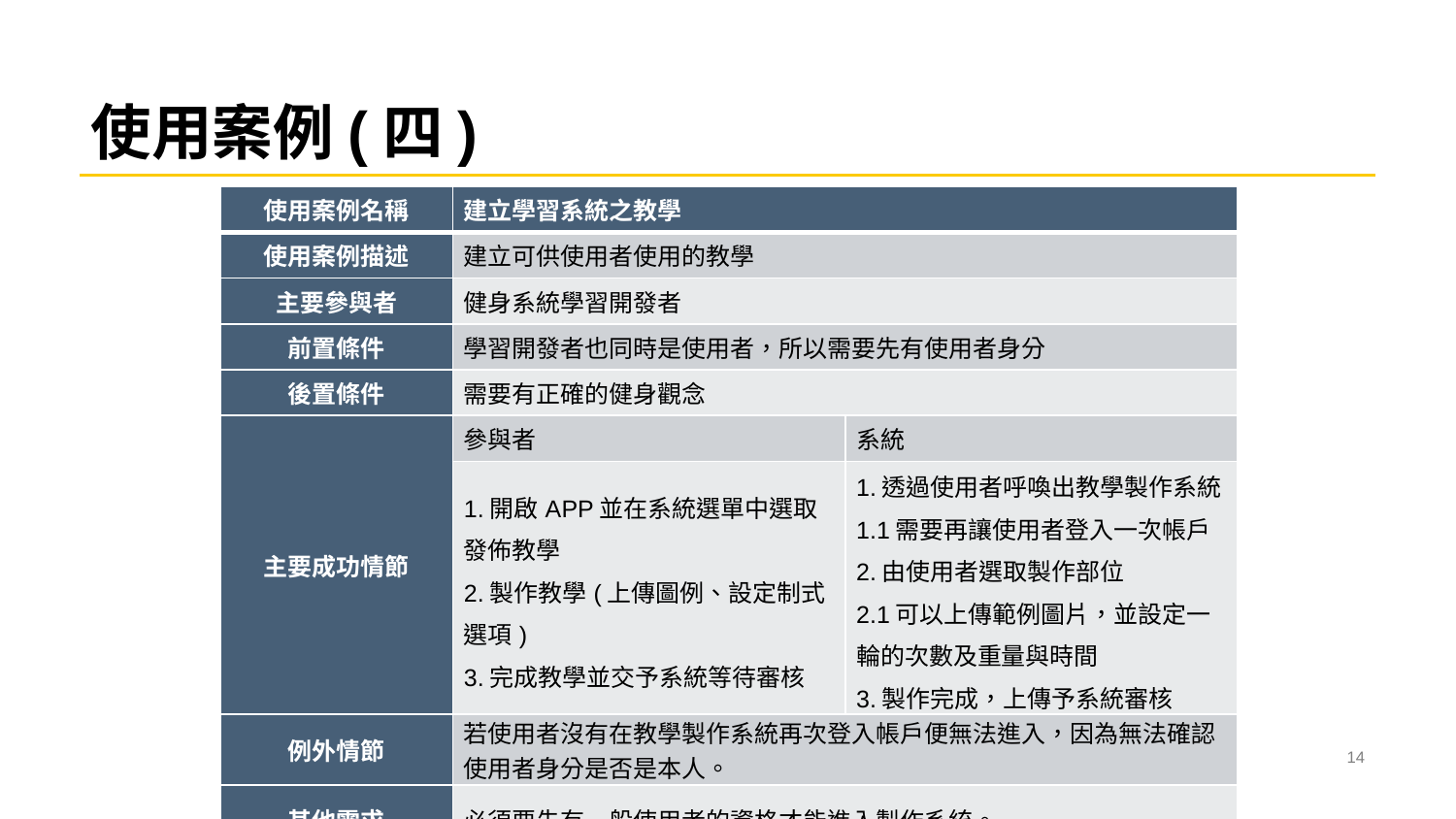

# 使用案例(四)
| 使用案例名稱 | 建立學習系統之教學 |  |
| --- | --- | --- |
| 使用案例描述 | 建立可供使用者使用的教學 |  |
| 主要參與者 | 健身系統學習開發者 |  |
| 前置條件 | 學習開發者也同時是使用者，所以需要先有使用者身分 |  |
| 後置條件 | 需要有正確的健身觀念 |  |
| 主要成功情節 | 參與者 | 系統 |
|  | 1.開啟APP並在系統選單中選取發佈教學 2.製作教學(上傳圖例、設定制式選項) 3.完成教學並交予系統等待審核 | 1.透過使用者呼喚出教學製作系統 1.1需要再讓使用者登入一次帳戶 2.由使用者選取製作部位 2.1可以上傳範例圖片，並設定一輪的次數及重量與時間 3.製作完成，上傳予系統審核 |
| 例外情節 | 若使用者沒有在教學製作系統再次登入帳戶便無法進入，因為無法確認使用者身分是否是本人。 |  |
| 其他需求 | 必須要先有一般使用者的資格才能進入製作系統。 |  |
14